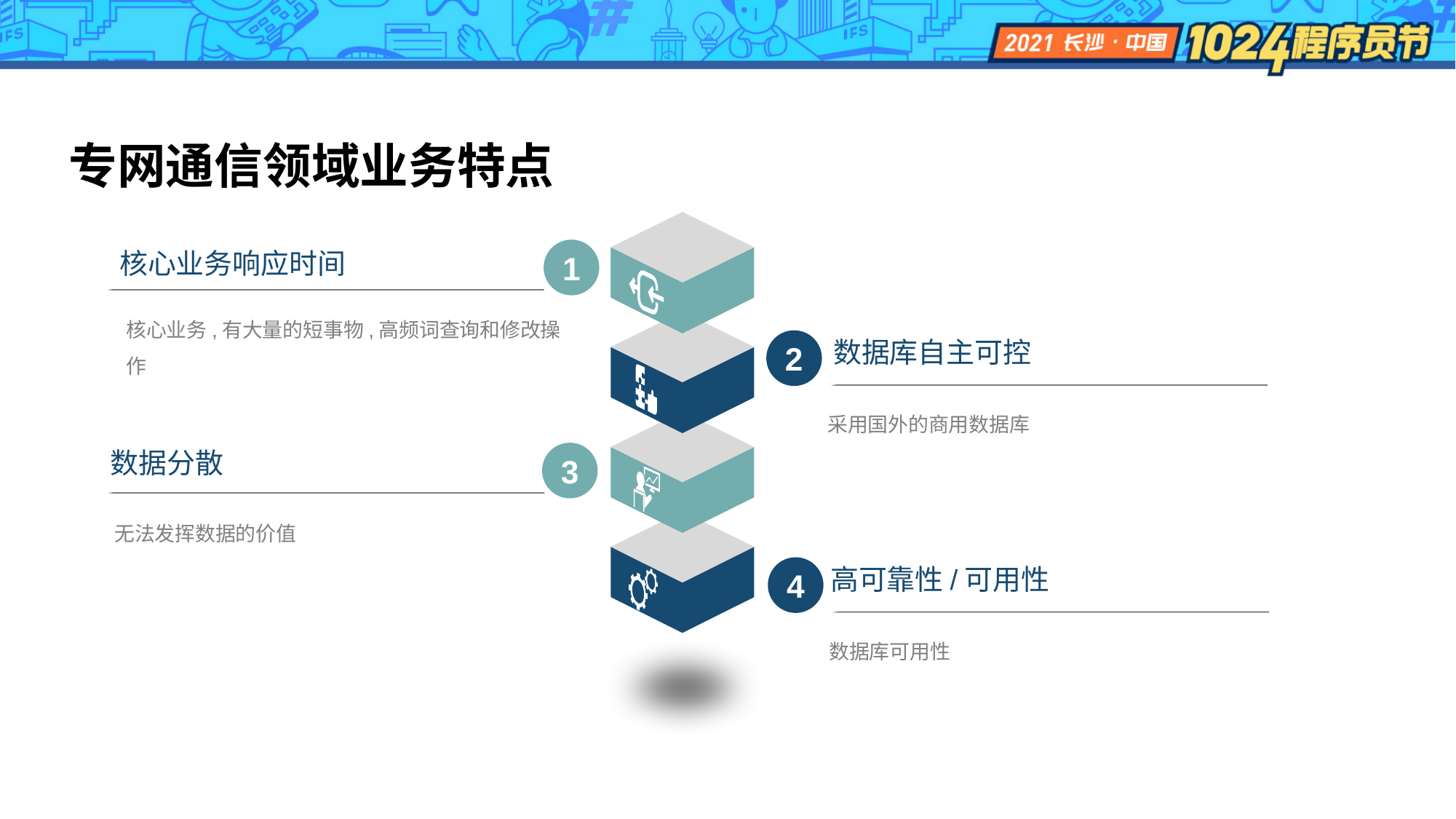

专网通信领域业务特点

1
核心业务响应时间
核心业务,有大量的短事物,高频词查询和修改操作

数据库自主可控
2
采用国外的商用数据库

数据分散
3
无法发挥数据的价值

高可靠性/可用性
4
数据库可用性